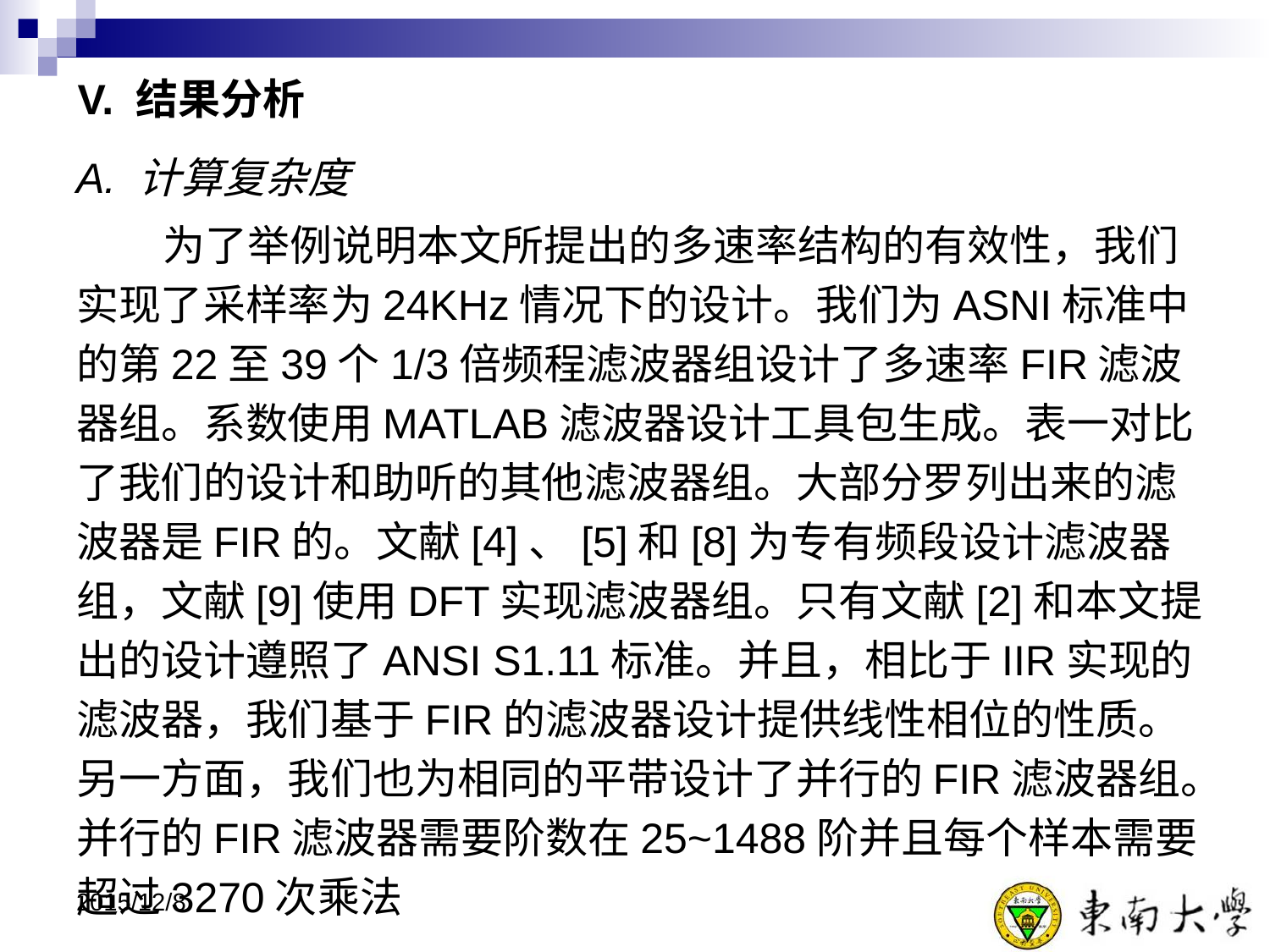

# V. 结果分析
A. 计算复杂度
        为了举例说明本文所提出的多速率结构的有效性，我们实现了采样率为24KHz情况下的设计。我们为ASNI标准中的第22至39个1/3倍频程滤波器组设计了多速率FIR滤波器组。系数使用MATLAB滤波器设计工具包生成。表一对比了我们的设计和助听的其他滤波器组。大部分罗列出来的滤波器是FIR的。文献[4]、[5]和[8]为专有频段设计滤波器组，文献[9]使用DFT实现滤波器组。只有文献[2]和本文提出的设计遵照了ANSI S1.11标准。并且，相比于IIR实现的滤波器，我们基于FIR的滤波器设计提供线性相位的性质。另一方面，我们也为相同的平带设计了并行的FIR滤波器组。并行的FIR滤波器需要阶数在25~1488阶并且每个样本需要超过3270次乘法
2015/12/8